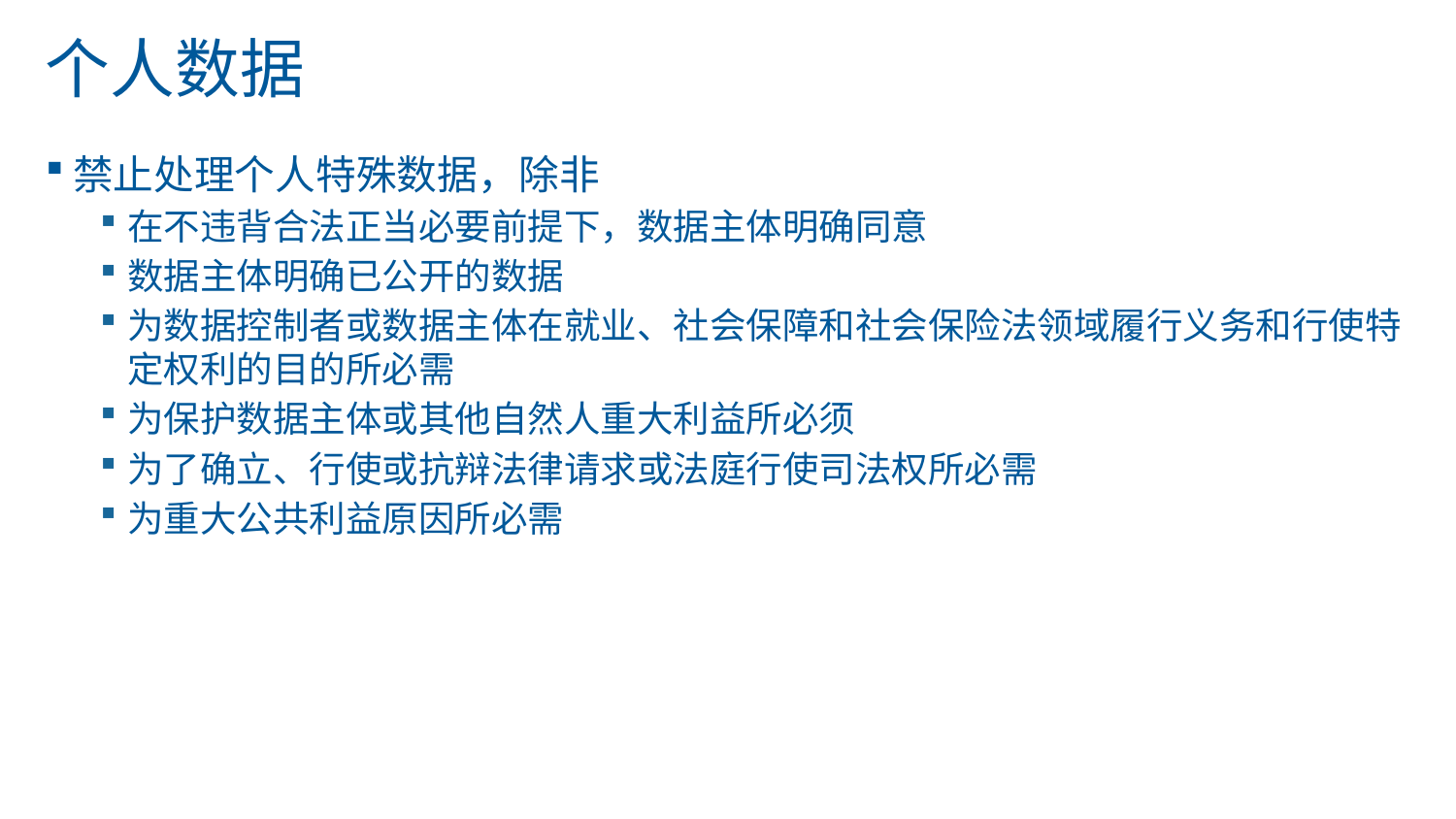

# 个人数据
禁止处理个人特殊数据，除非
在不违背合法正当必要前提下，数据主体明确同意
数据主体明确已公开的数据
为数据控制者或数据主体在就业、社会保障和社会保险法领域履行义务和行使特定权利的目的所必需
为保护数据主体或其他自然人重大利益所必须
为了确立、行使或抗辩法律请求或法庭行使司法权所必需
为重大公共利益原因所必需